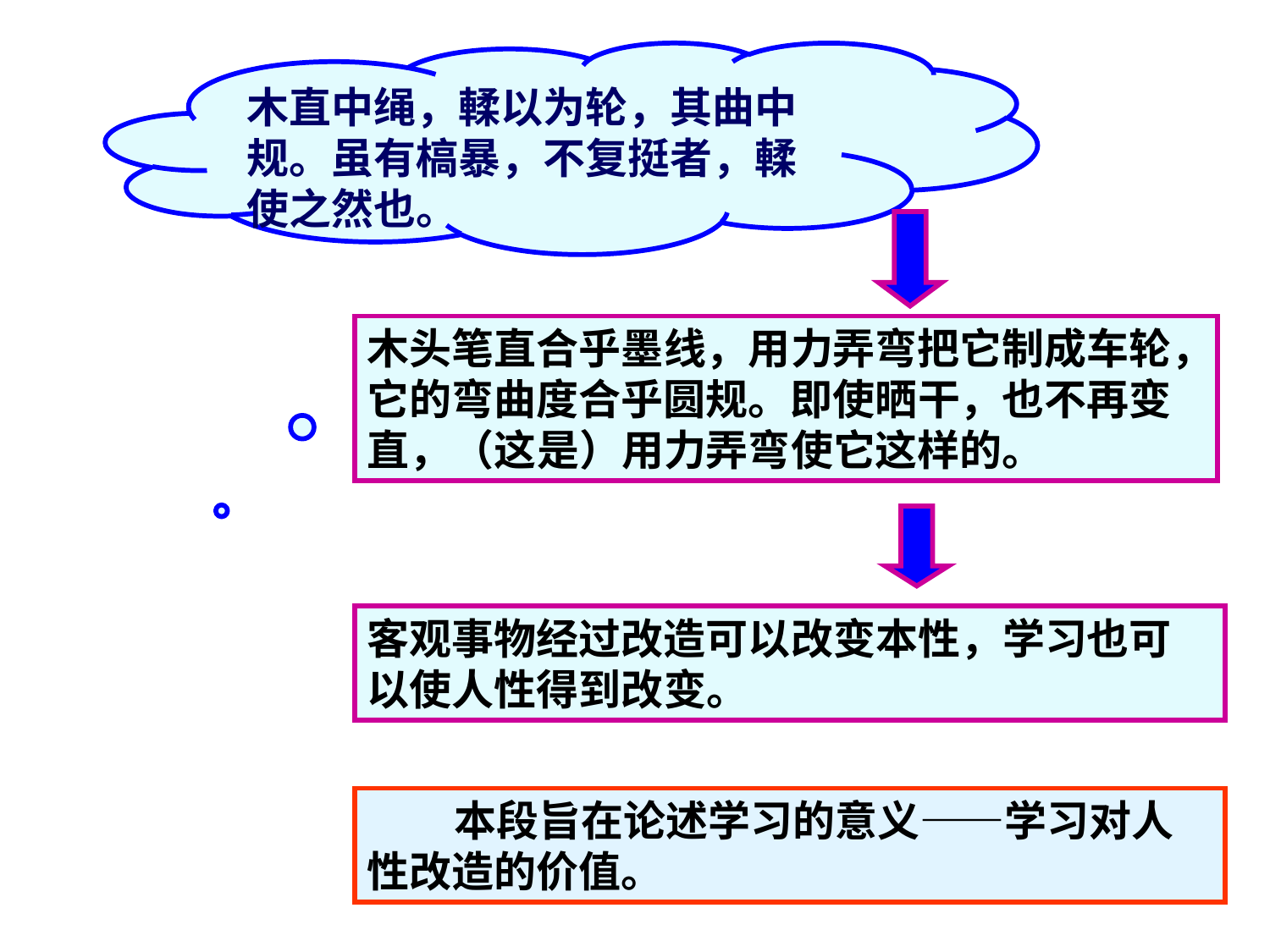

木直中绳，輮以为轮，其曲中规。虽有槁暴，不复挺者，輮使之然也。

木头笔直合乎墨线，用力弄弯把它制成车轮，它的弯曲度合乎圆规。即使晒干，也不再变直，（这是）用力弄弯使它这样的。

客观事物经过改造可以改变本性，学习也可以使人性得到改变。
        本段旨在论述学习的意义——学习对人性改造的价值。
10